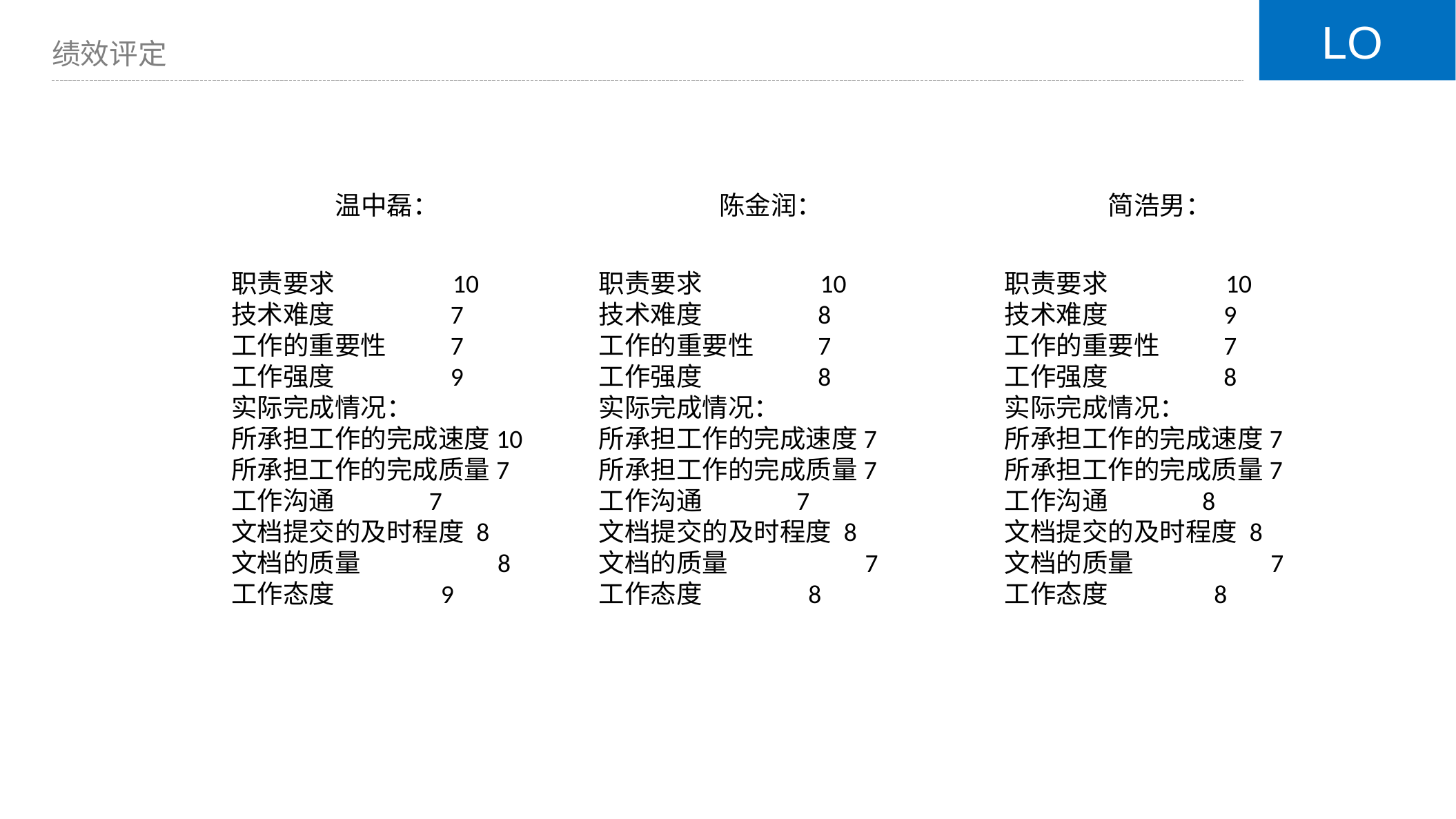

LOGO
绩效评定
温中磊：
陈金润：
简浩男：
职责要求                   10
技术难度	 7
工作的重要性	 7
工作强度	 9
实际完成情况：
所承担工作的完成速度10
所承担工作的完成质量7
工作沟通               7
文档提交的及时程度 8
文档的质量	         8
工作态度                 9
职责要求                   10
技术难度	 8
工作的重要性	 7
工作强度	 8
实际完成情况：
所承担工作的完成速度7
所承担工作的完成质量7
工作沟通               7
文档提交的及时程度 8
文档的质量	         7
工作态度                 8
职责要求                   10
技术难度	 9
工作的重要性	 7
工作强度	 8
实际完成情况：
所承担工作的完成速度7
所承担工作的完成质量7
工作沟通               8
文档提交的及时程度 8
文档的质量	         7
工作态度                 8